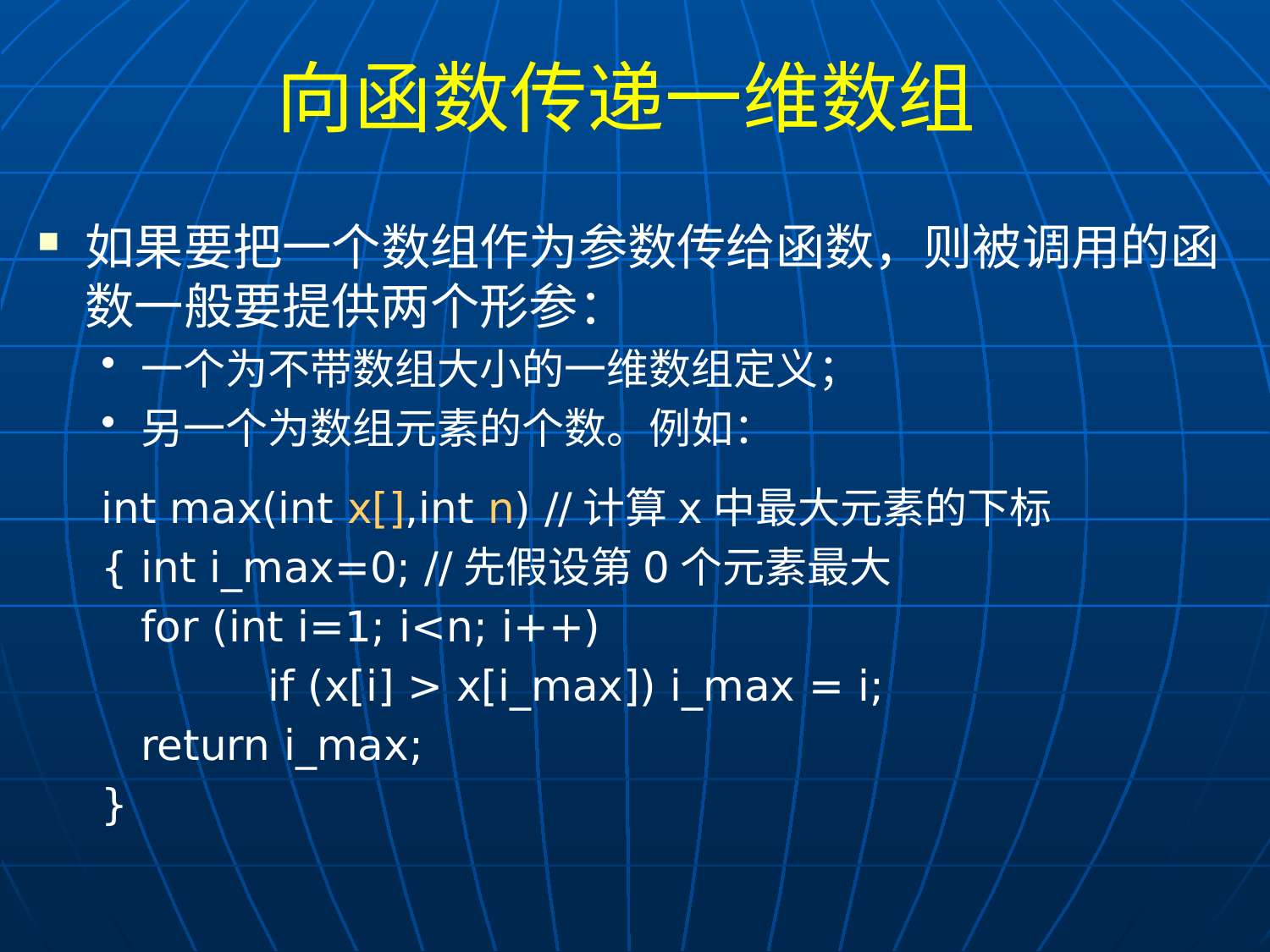

# 向函数传递一维数组
如果要把一个数组作为参数传给函数，则被调用的函数一般要提供两个形参：
一个为不带数组大小的一维数组定义；
另一个为数组元素的个数。例如：
int max(int x[],int n) //计算x中最大元素的下标
{	int i_max=0; //先假设第0个元素最大
	for (int i=1; i<n; i++)
		if (x[i] > x[i_max]) i_max = i;
	return i_max;
}